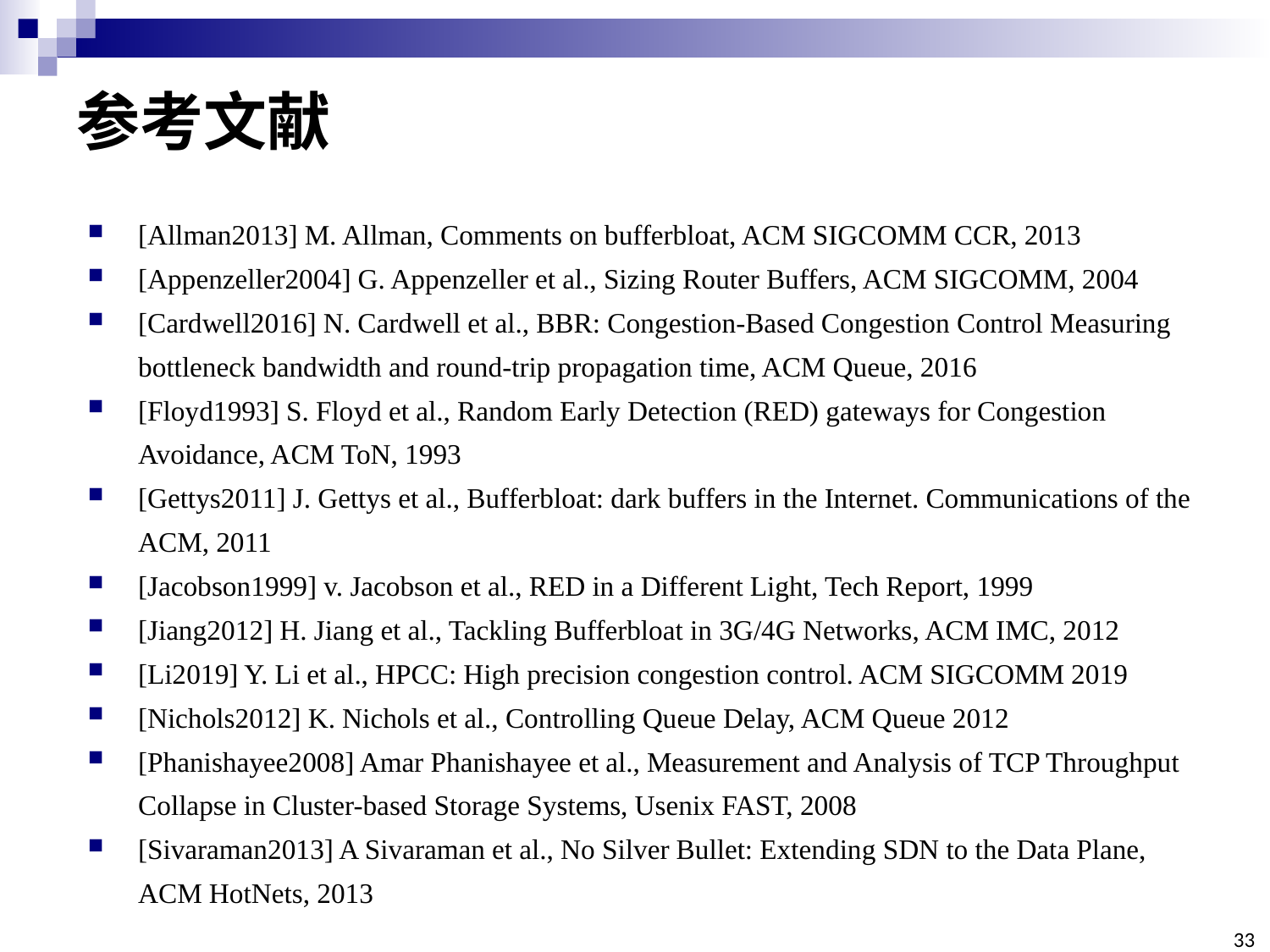

# 参考文献
[Allman2013] M. Allman, Comments on bufferbloat, ACM SIGCOMM CCR, 2013
[Appenzeller2004] G. Appenzeller et al., Sizing Router Buffers, ACM SIGCOMM, 2004
[Cardwell2016] N. Cardwell et al., BBR: Congestion-Based Congestion Control Measuring bottleneck bandwidth and round-trip propagation time, ACM Queue, 2016
[Floyd1993] S. Floyd et al., Random Early Detection (RED) gateways for Congestion Avoidance, ACM ToN, 1993
[Gettys2011] J. Gettys et al., Bufferbloat: dark buffers in the Internet. Communications of the ACM, 2011
[Jacobson1999] v. Jacobson et al., RED in a Different Light, Tech Report, 1999
[Jiang2012] H. Jiang et al., Tackling Bufferbloat in 3G/4G Networks, ACM IMC, 2012
[Li2019] Y. Li et al., HPCC: High precision congestion control. ACM SIGCOMM 2019
[Nichols2012] K. Nichols et al., Controlling Queue Delay, ACM Queue 2012
[Phanishayee2008] Amar Phanishayee et al., Measurement and Analysis of TCP Throughput Collapse in Cluster-based Storage Systems, Usenix FAST, 2008
[Sivaraman2013] A Sivaraman et al., No Silver Bullet: Extending SDN to the Data Plane, ACM HotNets, 2013
33